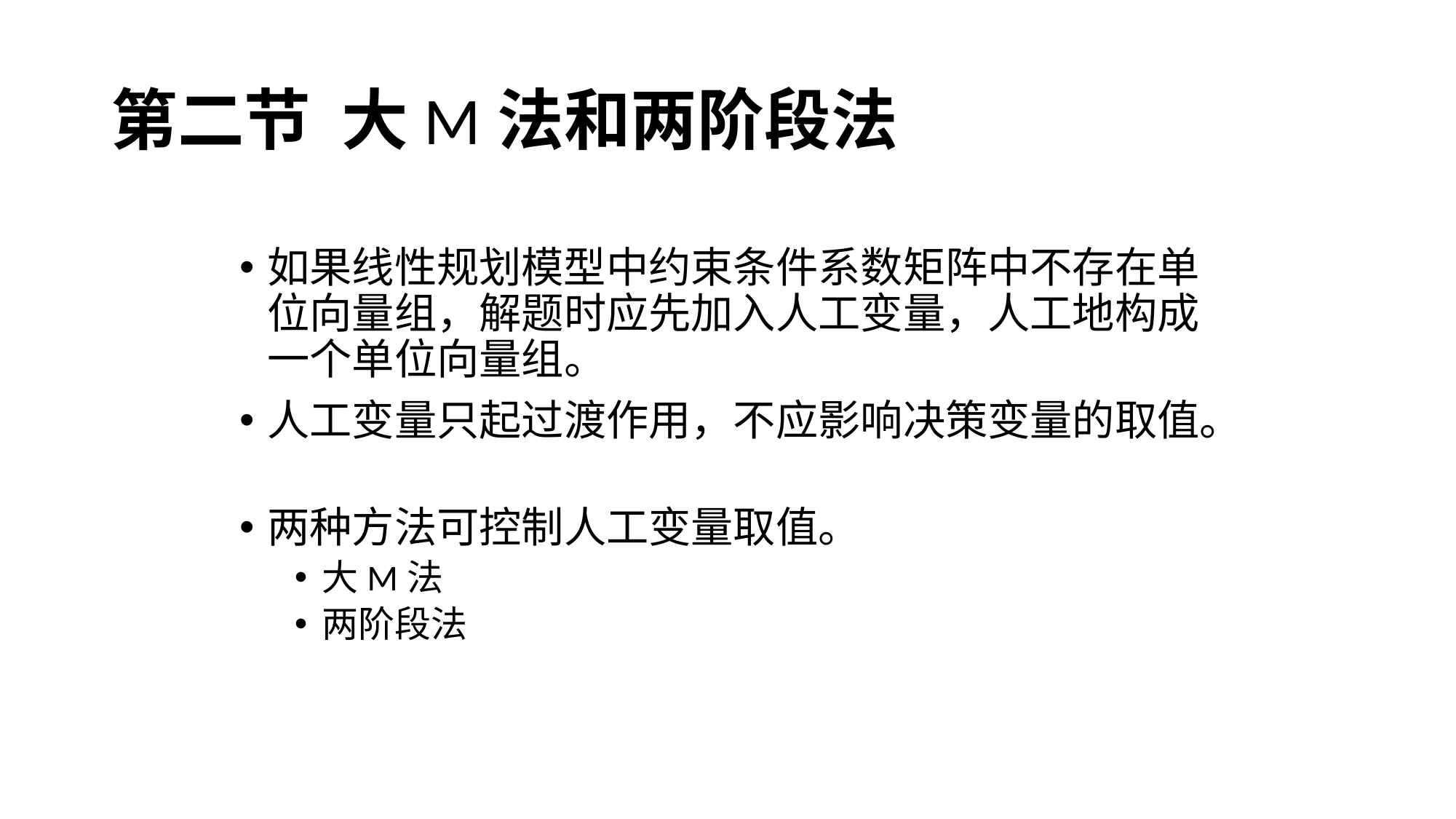

# 第二节  大M法和两阶段法
如果线性规划模型中约束条件系数矩阵中不存在单位向量组，解题时应先加入人工变量，人工地构成一个单位向量组。
人工变量只起过渡作用，不应影响决策变量的取值。
两种方法可控制人工变量取值。
大M法
两阶段法